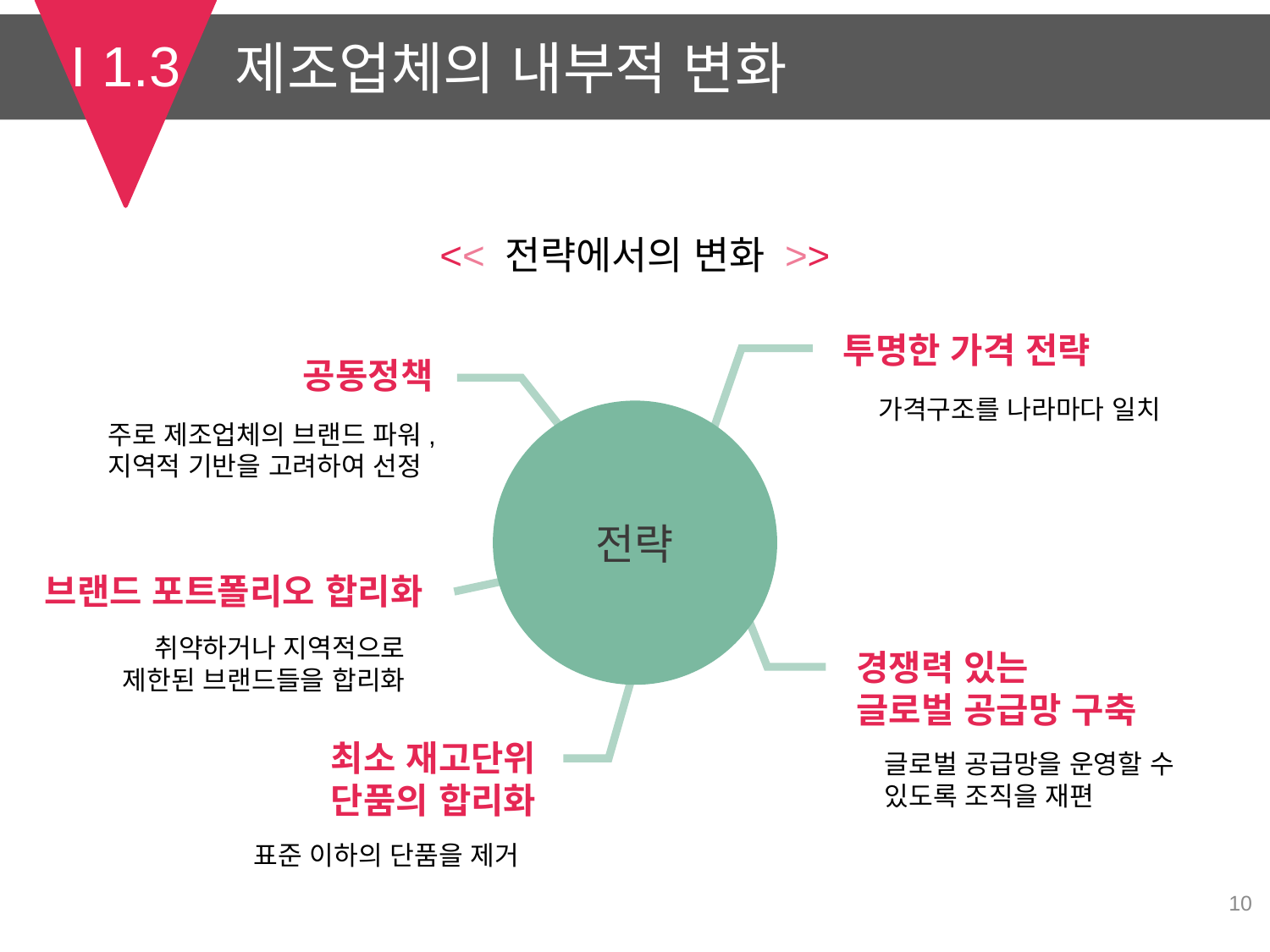

I 1.3

제조업체의 내부적 변화
<< 전략에서의 변화 >>
투명한 가격 전략
공동정책

가격구조를 나라마다 일치
전략
주로 제조업체의 브랜드 파워,
지역적 기반을 고려하여 선정

브랜드 포트폴리오 합리화

취약하거나 지역적으로
제한된 브랜드들을 합리화
경쟁력 있는
글로벌 공급망 구축

최소 재고단위
단품의 합리화
글로벌 공급망을 운영할 수
있도록 조직을 재편
표준 이하의 단품을 제거
10